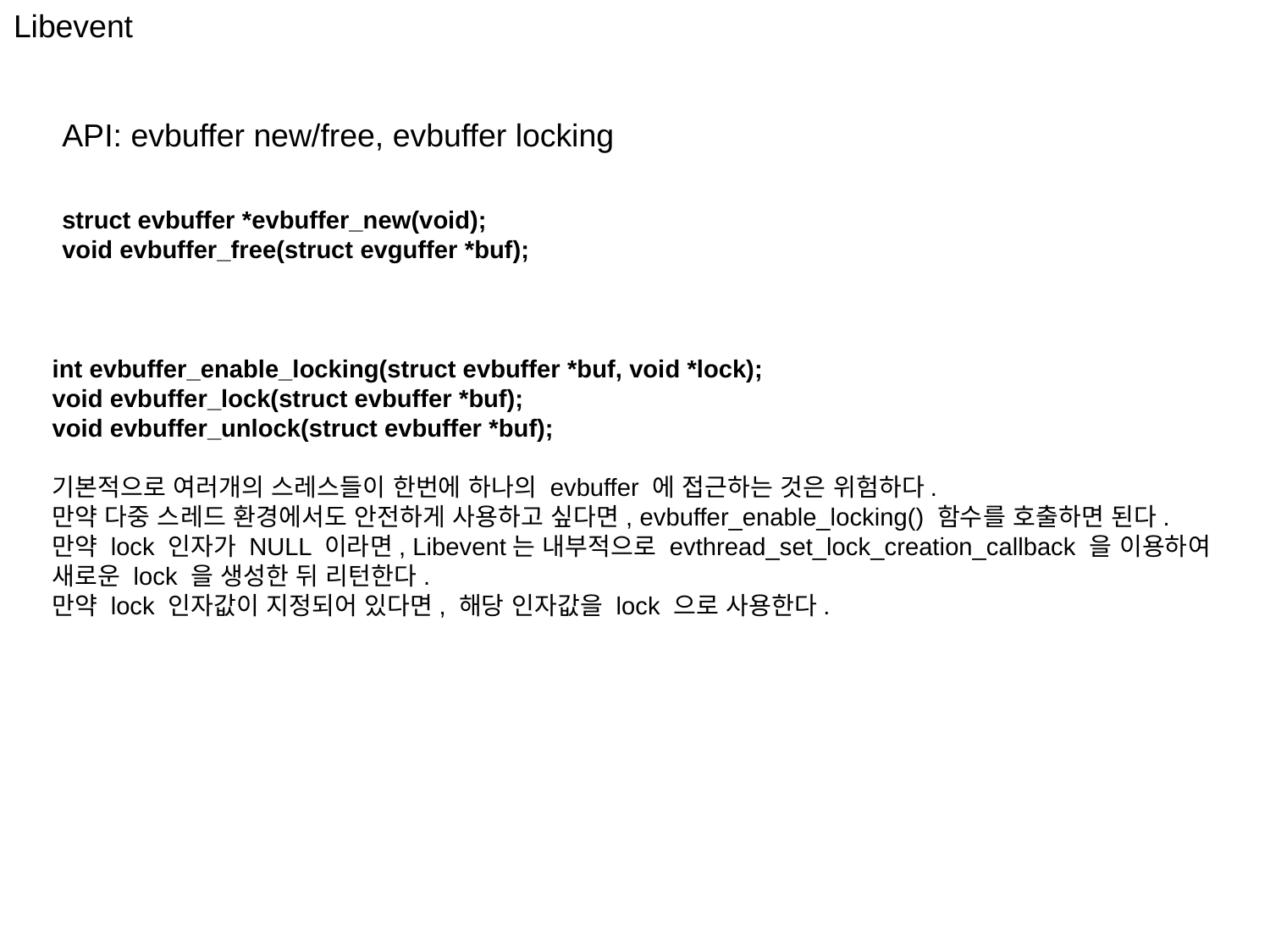

Libevent
API: evbuffer new/free, evbuffer locking
struct evbuffer *evbuffer_new(void);
void evbuffer_free(struct evguffer *buf);
int evbuffer_enable_locking(struct evbuffer *buf, void *lock);
void evbuffer_lock(struct evbuffer *buf);
void evbuffer_unlock(struct evbuffer *buf);

기본적으로 여러개의 스레스들이 한번에 하나의 evbuffer 에 접근하는 것은 위험하다.
만약 다중 스레드 환경에서도 안전하게 사용하고 싶다면, evbuffer_enable_locking() 함수를 호출하면 된다.
만약 lock 인자가 NULL 이라면, Libevent는 내부적으로 evthread_set_lock_creation_callback 을 이용하여 새로운 lock 을 생성한 뒤 리턴한다.
만약 lock 인자값이 지정되어 있다면, 해당 인자값을 lock 으로 사용한다.